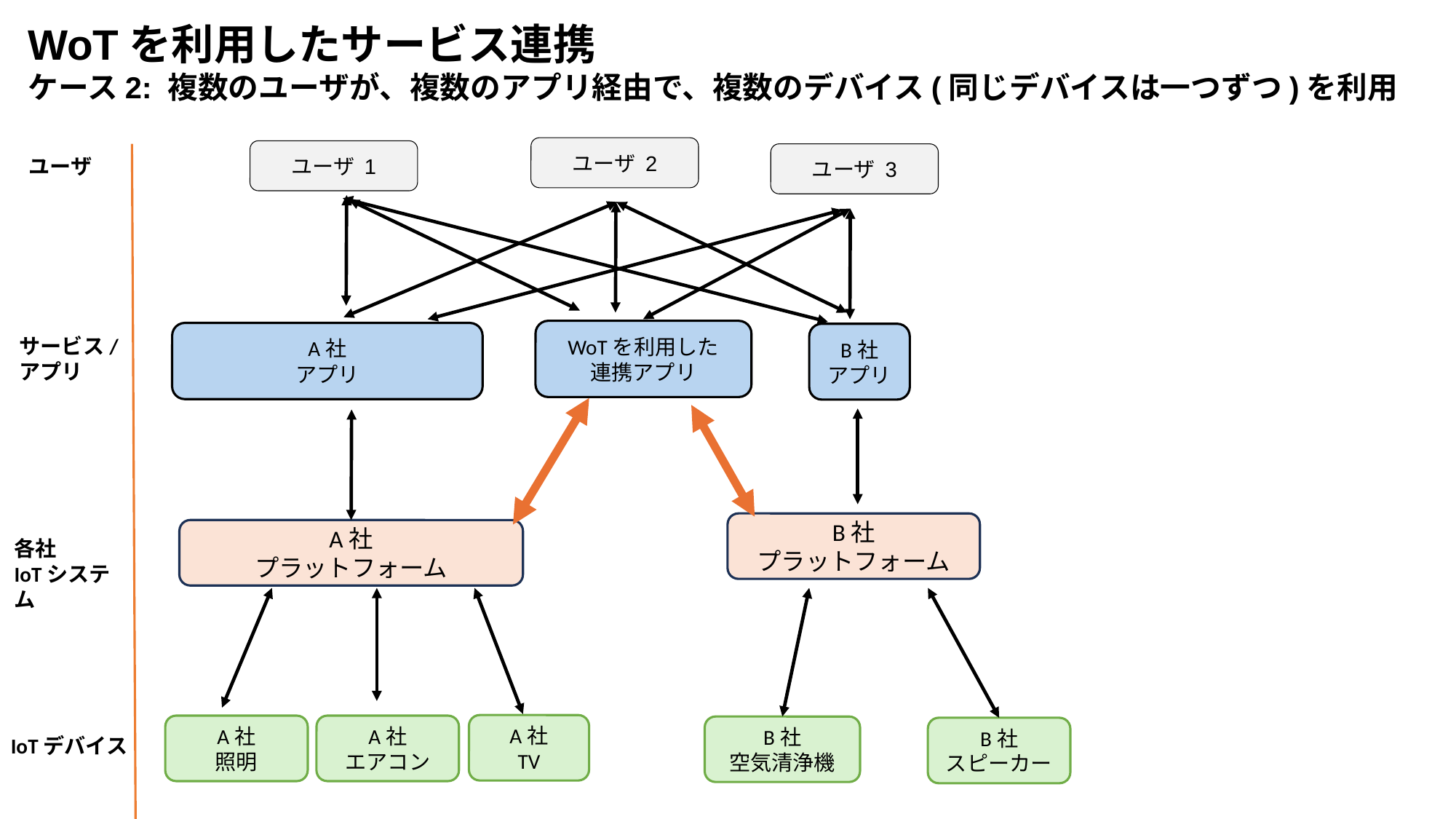

WoTを利用したサービス連携
ケース2: 複数のユーザが、複数のアプリ経由で、複数のデバイス(同じデバイスは一つずつ)を利用
ユーザ 2
ユーザ 1
ユーザ 3
ユーザ
WoTを利用した
連携アプリ
A社
アプリ
B社
アプリ
サービス/
アプリ
B社
プラットフォーム
A社
プラットフォーム
各社
IoTシステム
A社
TV
A社
照明
A社
エアコン
B社
空気清浄機
B社
スピーカー
IoTデバイス